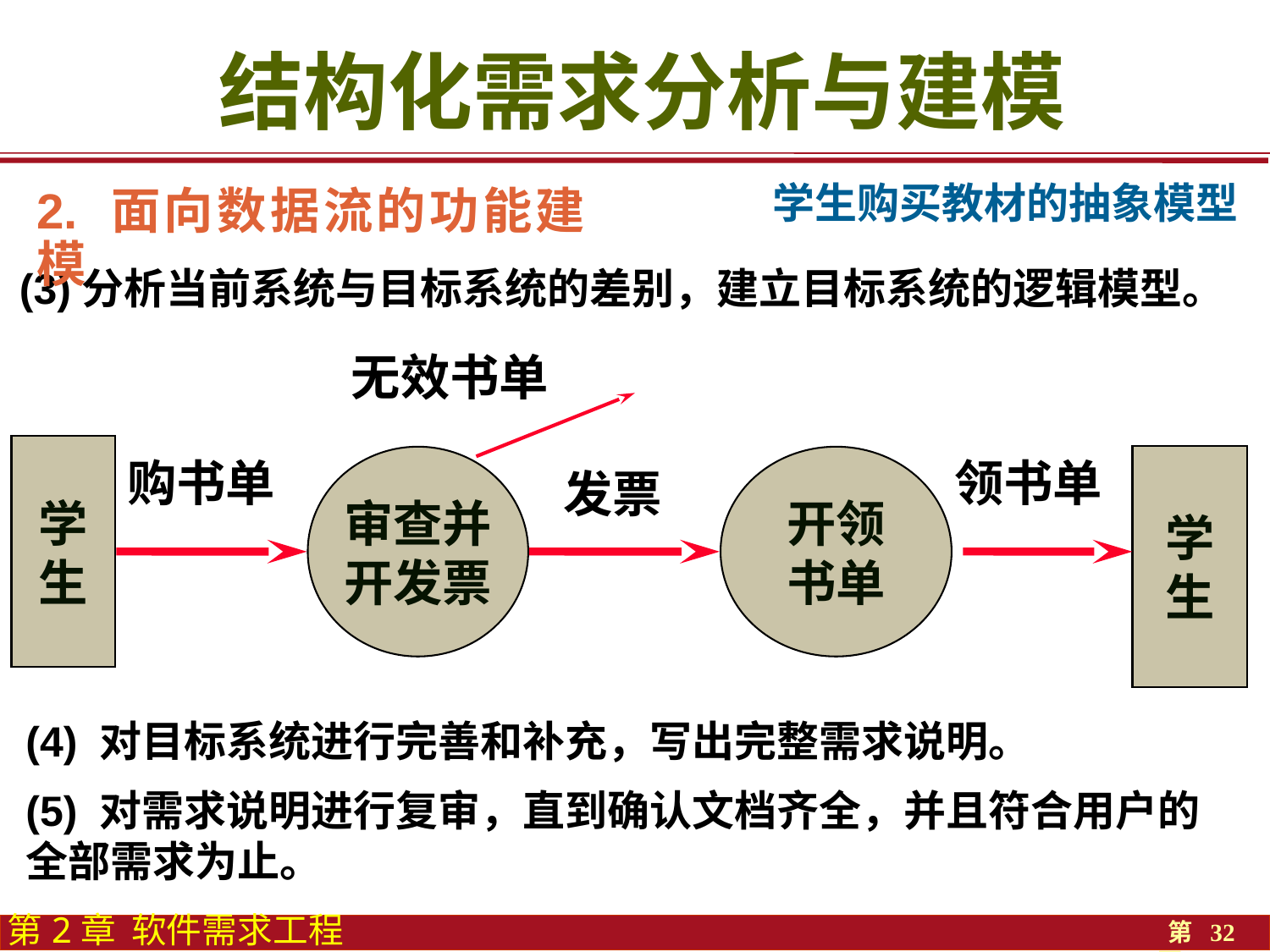

结构化需求分析与建模
 学生购买教材的抽象模型
2. 面向数据流的功能建模
(3)分析当前系统与目标系统的差别，建立目标系统的逻辑模型。
无效书单

学
生
购书单
领书单
学
生
审查并
开发票
开领
书单
发票

(4) 对目标系统进行完善和补充，写出完整需求说明。
(5) 对需求说明进行复审，直到确认文档齐全，并且符合用户的全部需求为止。